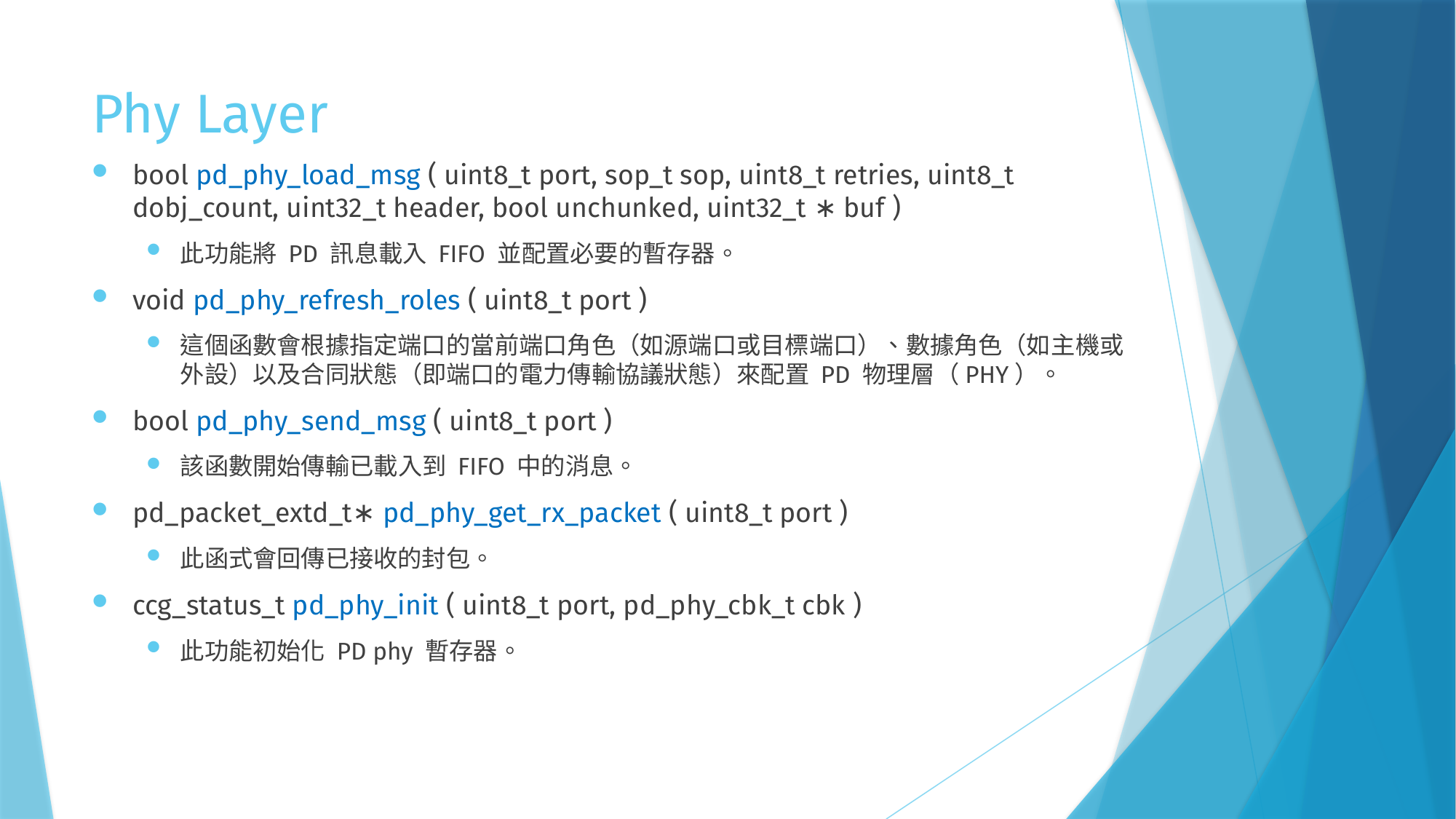

# Phy Layer
bool pd_phy_load_msg ( uint8_t port, sop_t sop, uint8_t retries, uint8_t dobj_count, uint32_t header, bool unchunked, uint32_t ∗ buf )
此功能將 PD 訊息載入 FIFO 並配置必要的暫存器。
void pd_phy_refresh_roles ( uint8_t port )
這個函數會根據指定端口的當前端口角色（如源端口或目標端口）、數據角色（如主機或外設）以及合同狀態（即端口的電力傳輸協議狀態）來配置 PD 物理層（PHY）。
bool pd_phy_send_msg ( uint8_t port )
該函數開始傳輸已載入到 FIFO 中的消息。
pd_packet_extd_t∗ pd_phy_get_rx_packet ( uint8_t port )
此函式會回傳已接收的封包。
ccg_status_t pd_phy_init ( uint8_t port, pd_phy_cbk_t cbk )
此功能初始化 PD phy 暫存器。